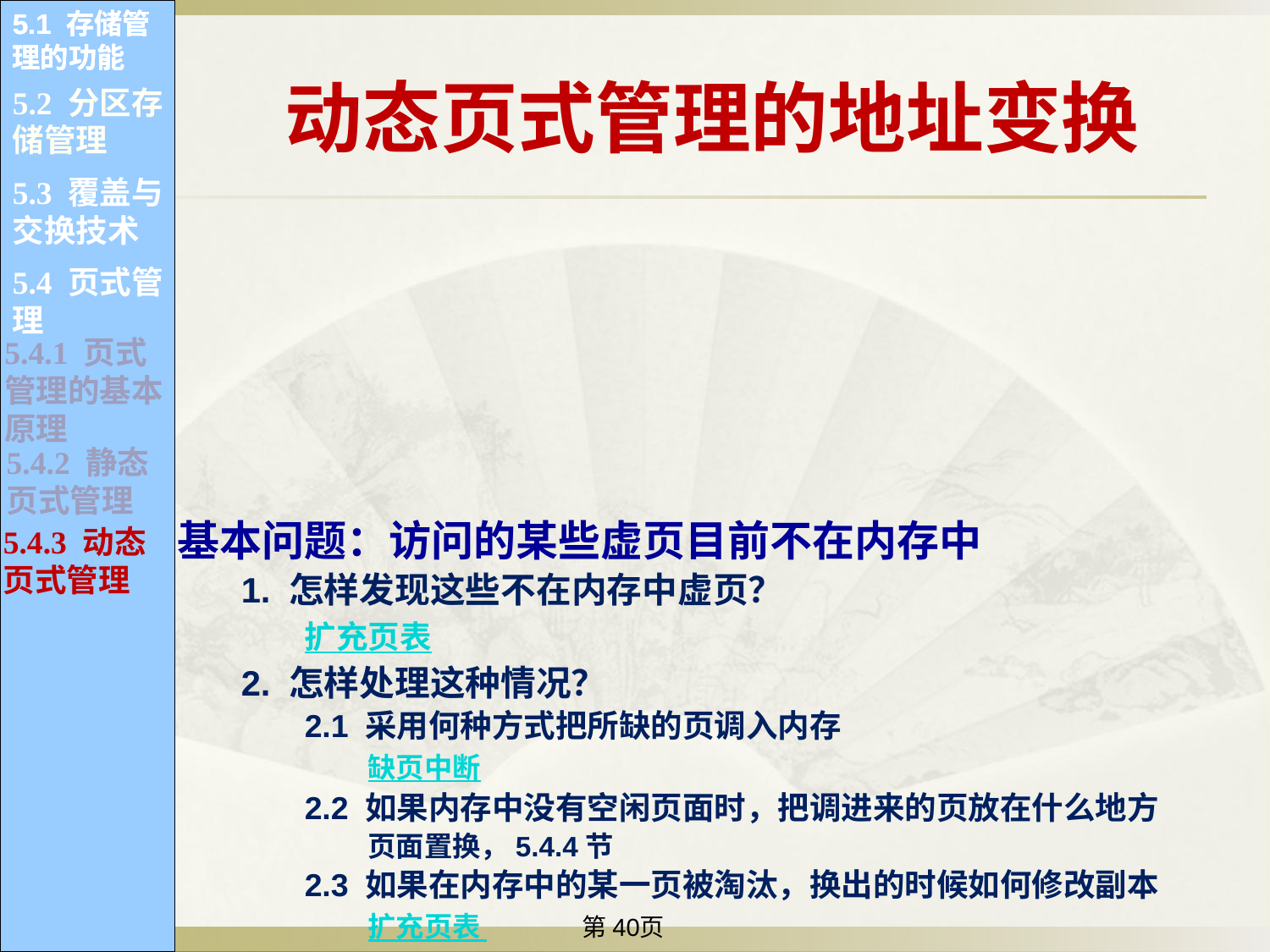

5.1 存储管理的功能

5.1 存储管理的功能
5.1 存储管理的功能
5.1 存储管理的功能

5.1 存储管理的功能

5.1 存储管理的功能
5.1 存储管理的功能
5.1 存储管理的功能

5.1 存储管理的功能

5.1 存储管理的功能
5.1 存储管理的功能
5.1 存储管理的功能
动态页式管理的地址变换
5.2 分区存储管理
5.1.1 内存的分配和回收
5.1.2 内存空间的共享
5.1.2 内存空间的共享
5.3 覆盖与交换技术
基本问题：访问的某些虚页目前不在内存中
1. 怎样发现这些不在内存中虚页？
扩充页表
2. 怎样处理这种情况？
2.1 采用何种方式把所缺的页调入内存
缺页中断
2.2 如果内存中没有空闲页面时，把调进来的页放在什么地方
页面置换，5.4.4节
2.3 如果在内存中的某一页被淘汰，换出的时候如何修改副本
扩充页表
5.1.3 存储保护
5.1.3 存储保护
5.4 页式管理
5.1.4 内存空间的扩充
5.4.1 页式管理的基本原理
5.4.2 静态页式管理
5.4.3 动态页式管理